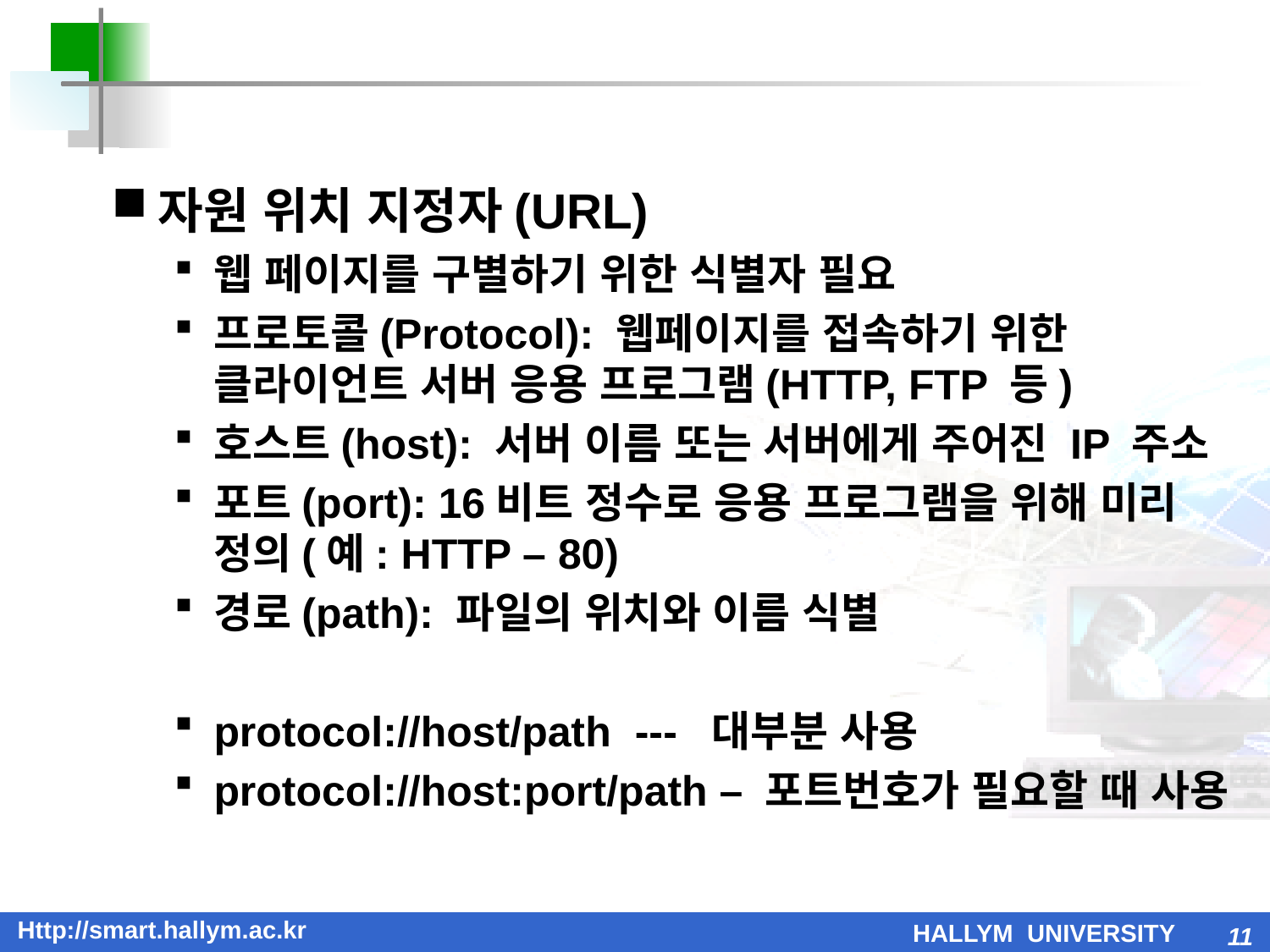

자원 위치 지정자(URL)
웹 페이지를 구별하기 위한 식별자 필요
프로토콜(Protocol): 웹페이지를 접속하기 위한 클라이언트 서버 응용 프로그램(HTTP, FTP 등)
호스트(host): 서버 이름 또는 서버에게 주어진 IP 주소
포트(port): 16비트 정수로 응용 프로그램을 위해 미리 정의(예: HTTP – 80)
경로(path): 파일의 위치와 이름 식별

protocol://host/path  ---  대부분 사용
protocol://host:port/path – 포트번호가 필요할 때 사용

11